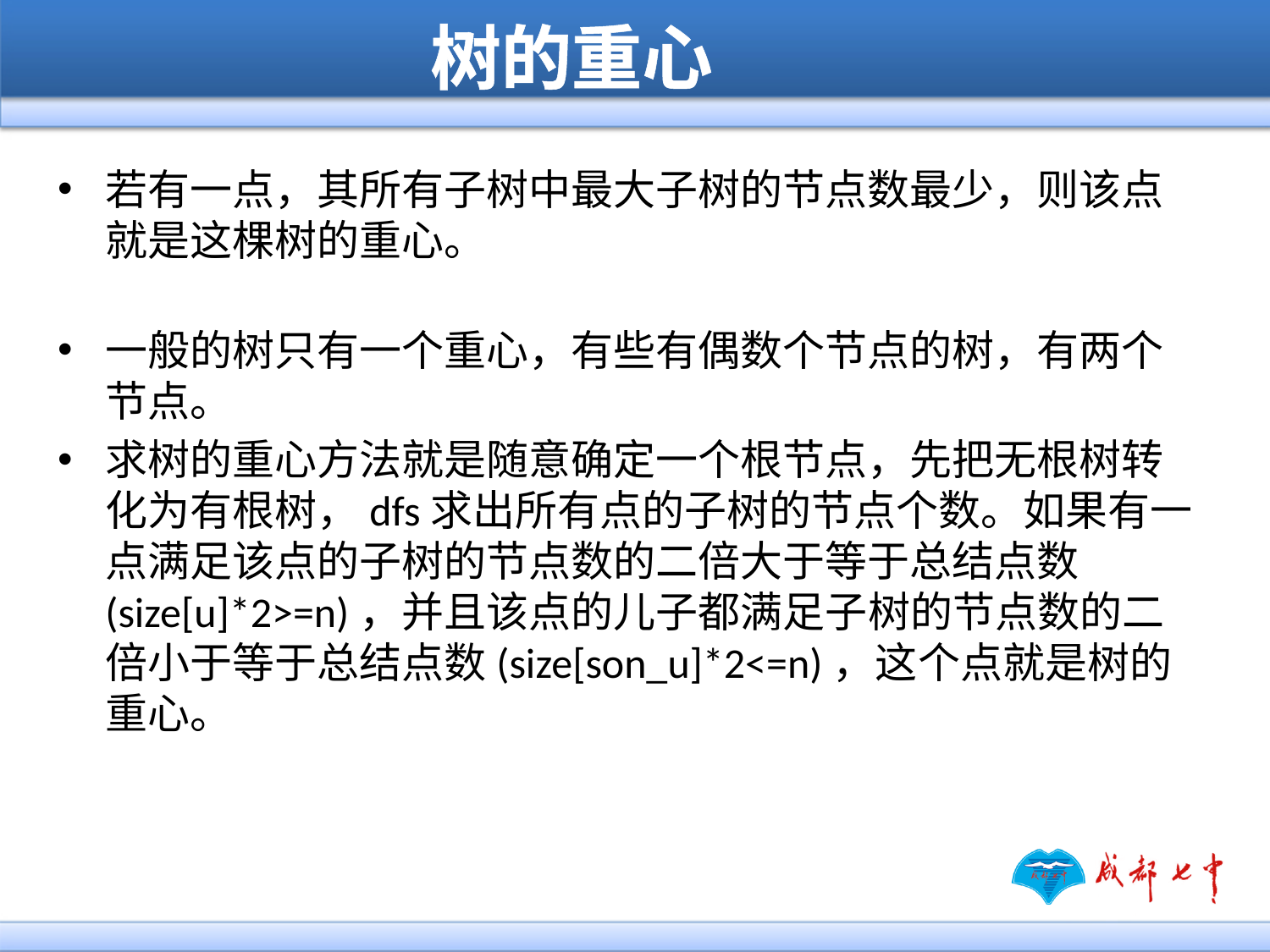

# 树的重心
若有一点，其所有子树中最大子树的节点数最少，则该点就是这棵树的重心。
一般的树只有一个重心，有些有偶数个节点的树，有两个节点。
求树的重心方法就是随意确定一个根节点，先把无根树转化为有根树，dfs求出所有点的子树的节点个数。如果有一点满足该点的子树的节点数的二倍大于等于总结点数(size[u]*2>=n)，并且该点的儿子都满足子树的节点数的二倍小于等于总结点数(size[son_u]*2<=n)，这个点就是树的重心。